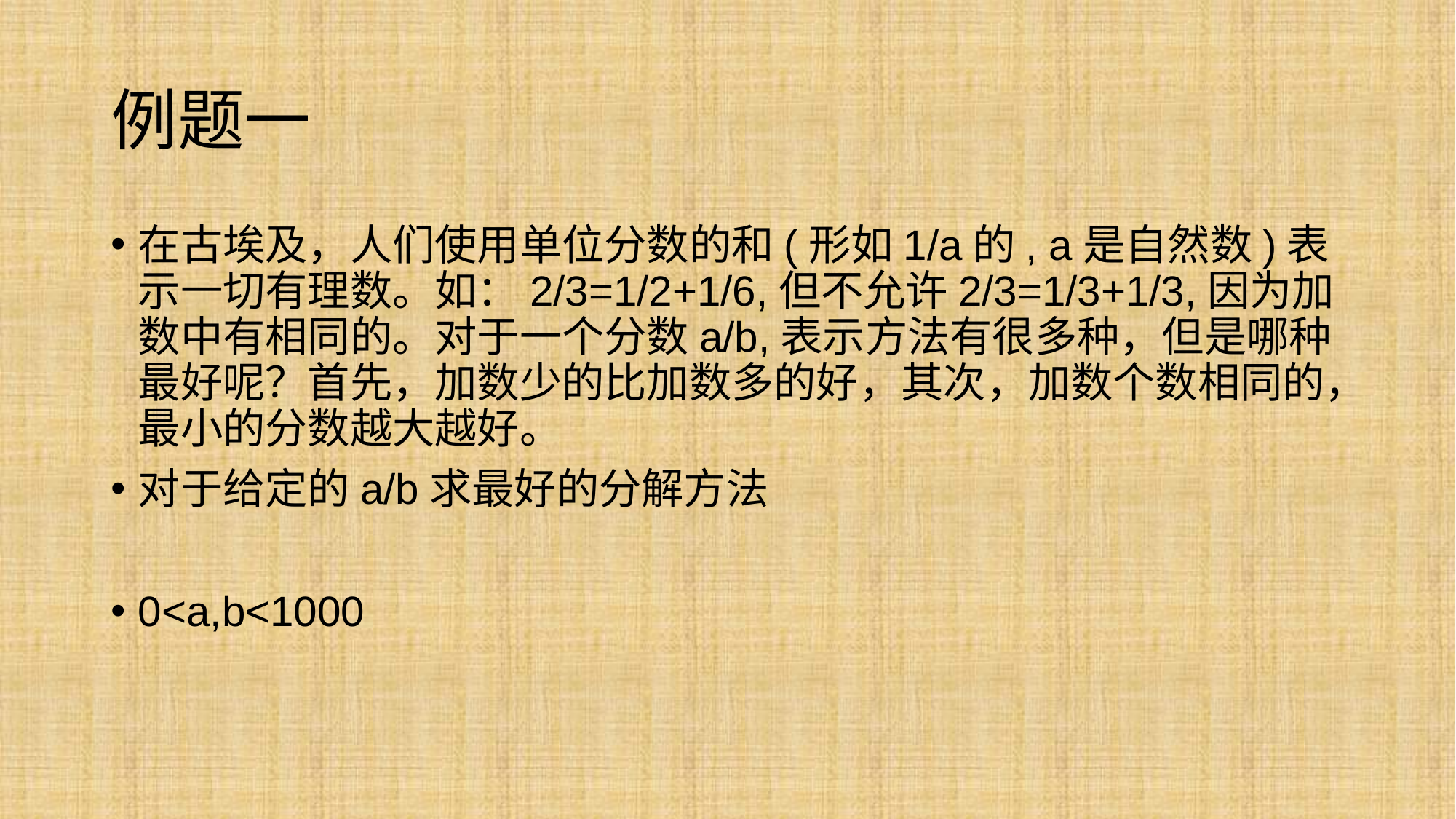

# 例题一
在古埃及，人们使用单位分数的和(形如1/a的, a是自然数)表示一切有理数。如：2/3=1/2+1/6,但不允许2/3=1/3+1/3,因为加数中有相同的。对于一个分数a/b,表示方法有很多种，但是哪种最好呢？首先，加数少的比加数多的好，其次，加数个数相同的，最小的分数越大越好。
对于给定的a/b求最好的分解方法

0<a,b<1000